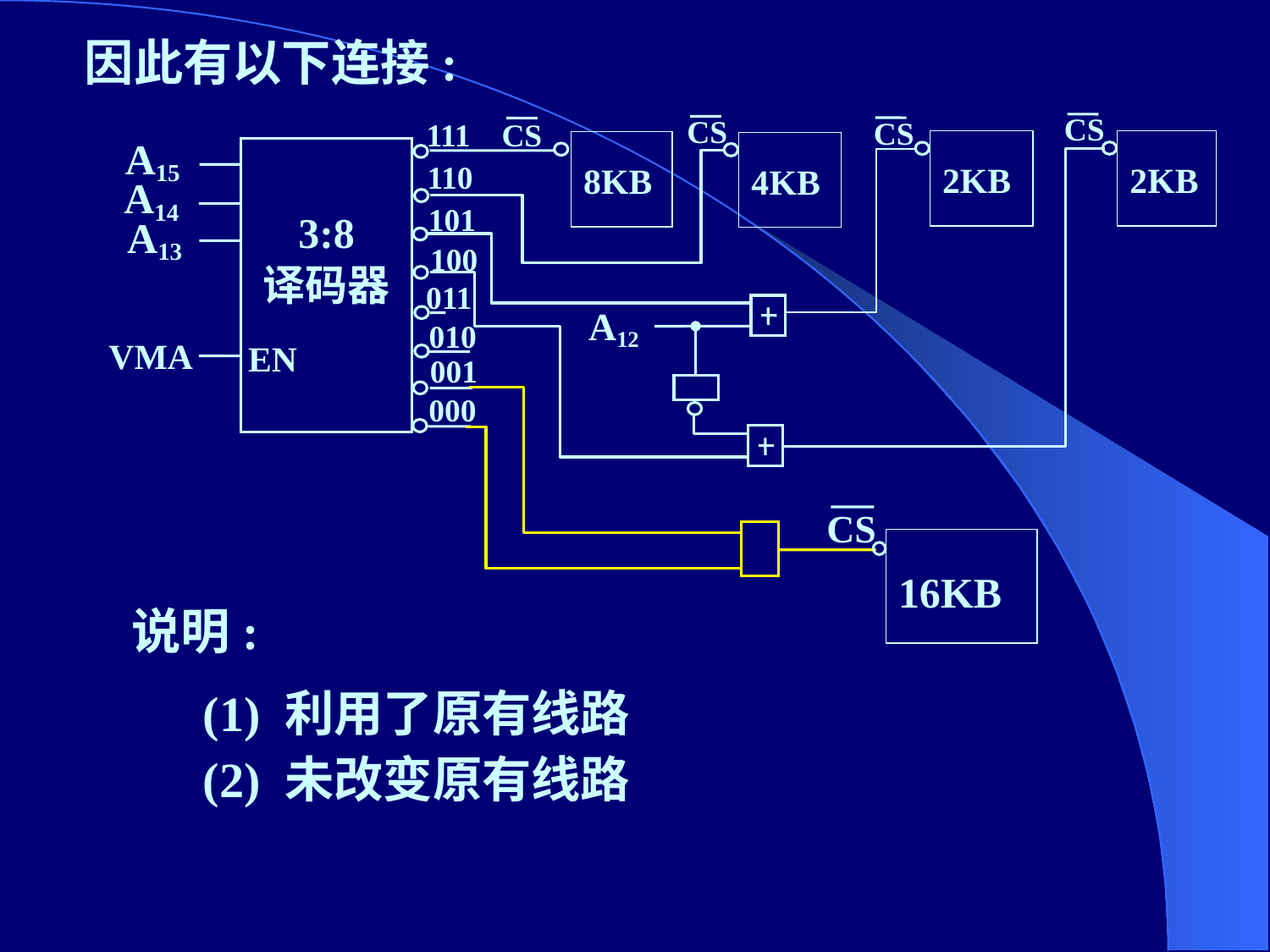

因此有以下连接:
CS
CS
CS
111
CS

A15

2KB

2KB

8KB

4KB

3:8
译码器

110

A14

101

A13

100

011

A12

010

VMA
EN

001

000

CS

16KB

说明:
(1) 利用了原有线路
(2) 未改变原有线路